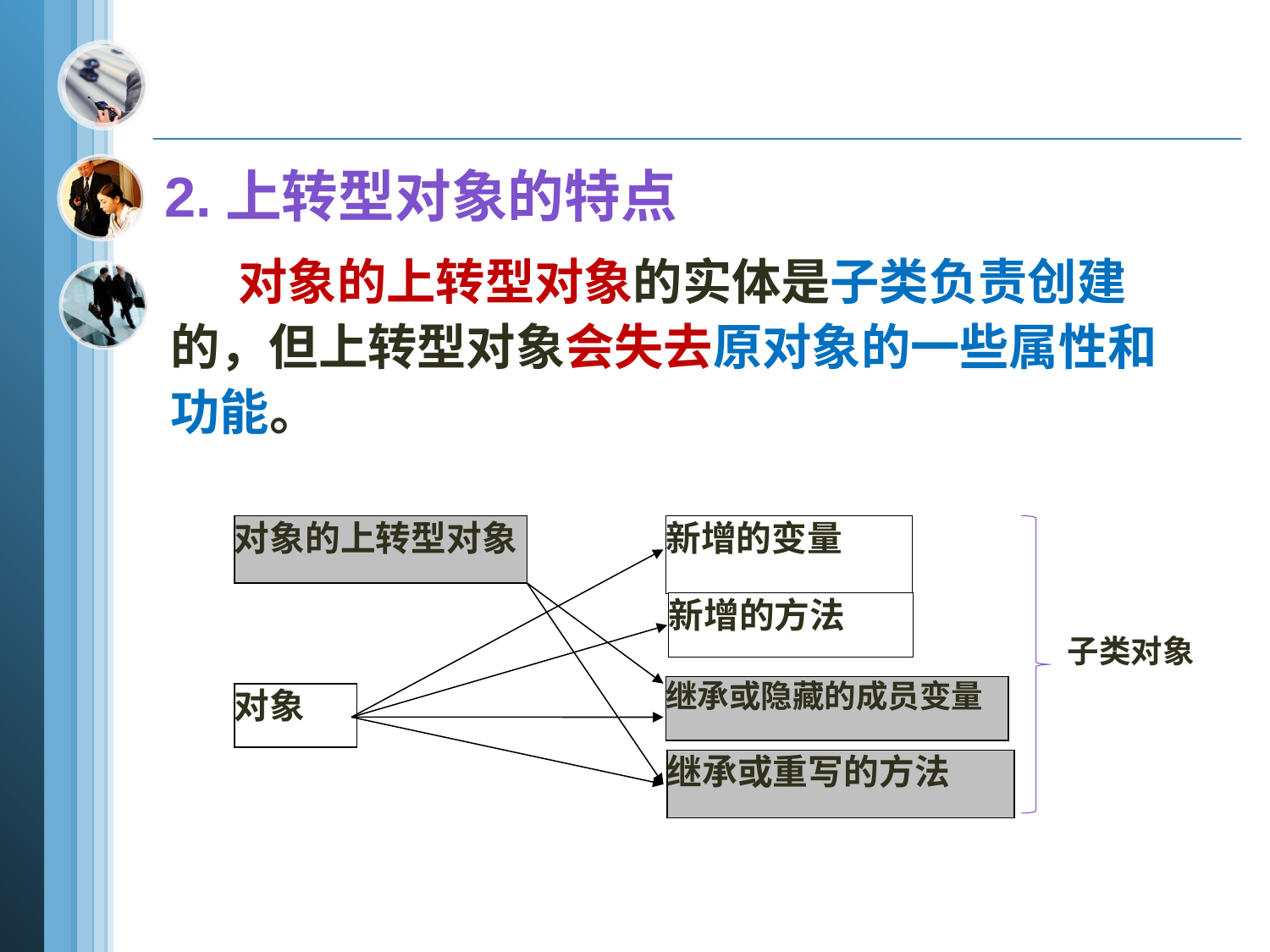

2.上转型对象的特点
     对象的上转型对象的实体是子类负责创建的，但上转型对象会失去原对象的一些属性和功能。

对象的上转型对象
新增的变量

新增的方法

继承或隐藏的成员变量
对象

继承或重写的方法

子类对象